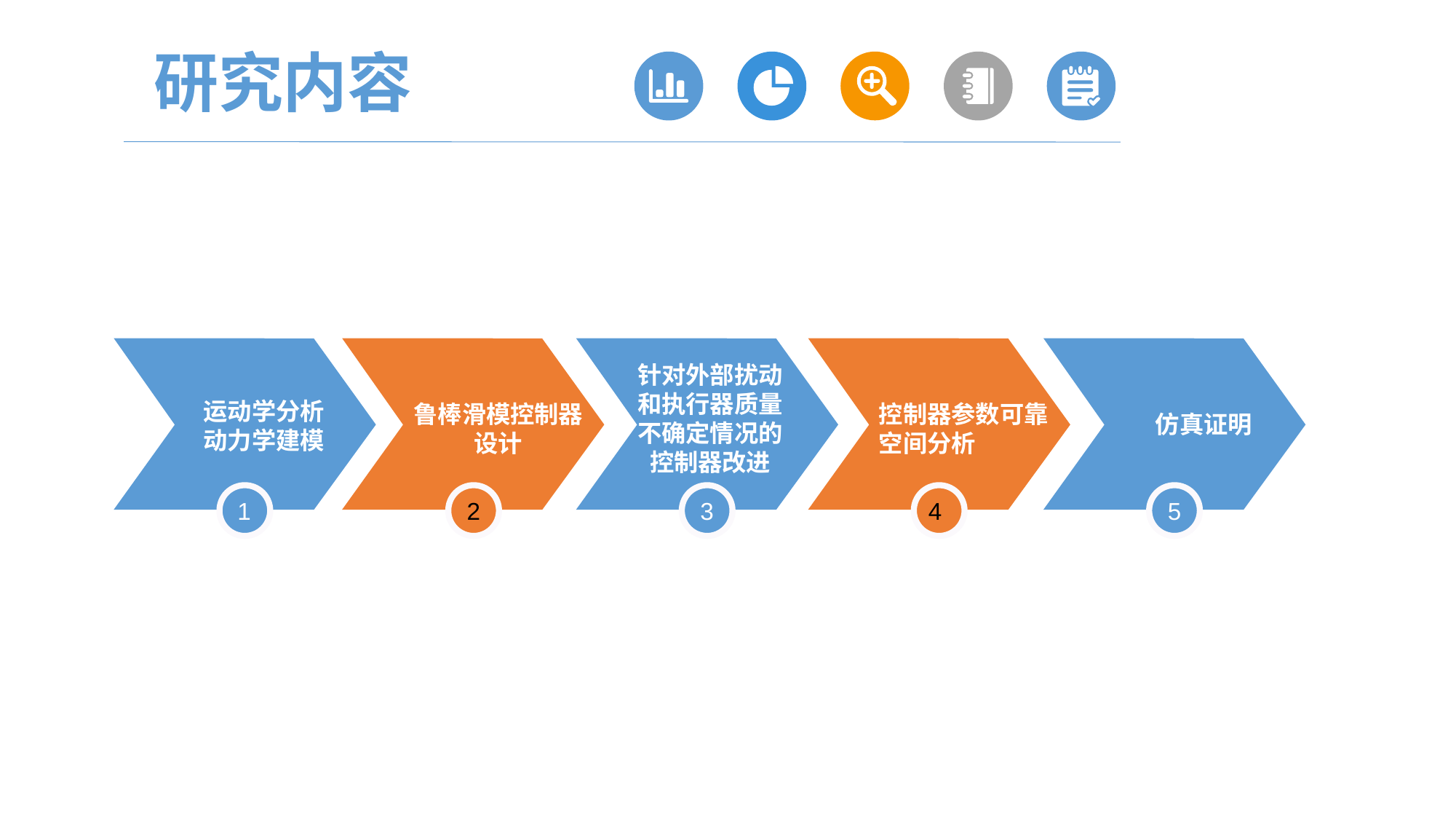

研究内容

运动学分析
动力学建模

鲁棒滑模控制器设计

针对外部扰动和执行器质量不确定情况的控制器改进

控制器参数可靠空间分析

仿真证明

1

2

3

4

5